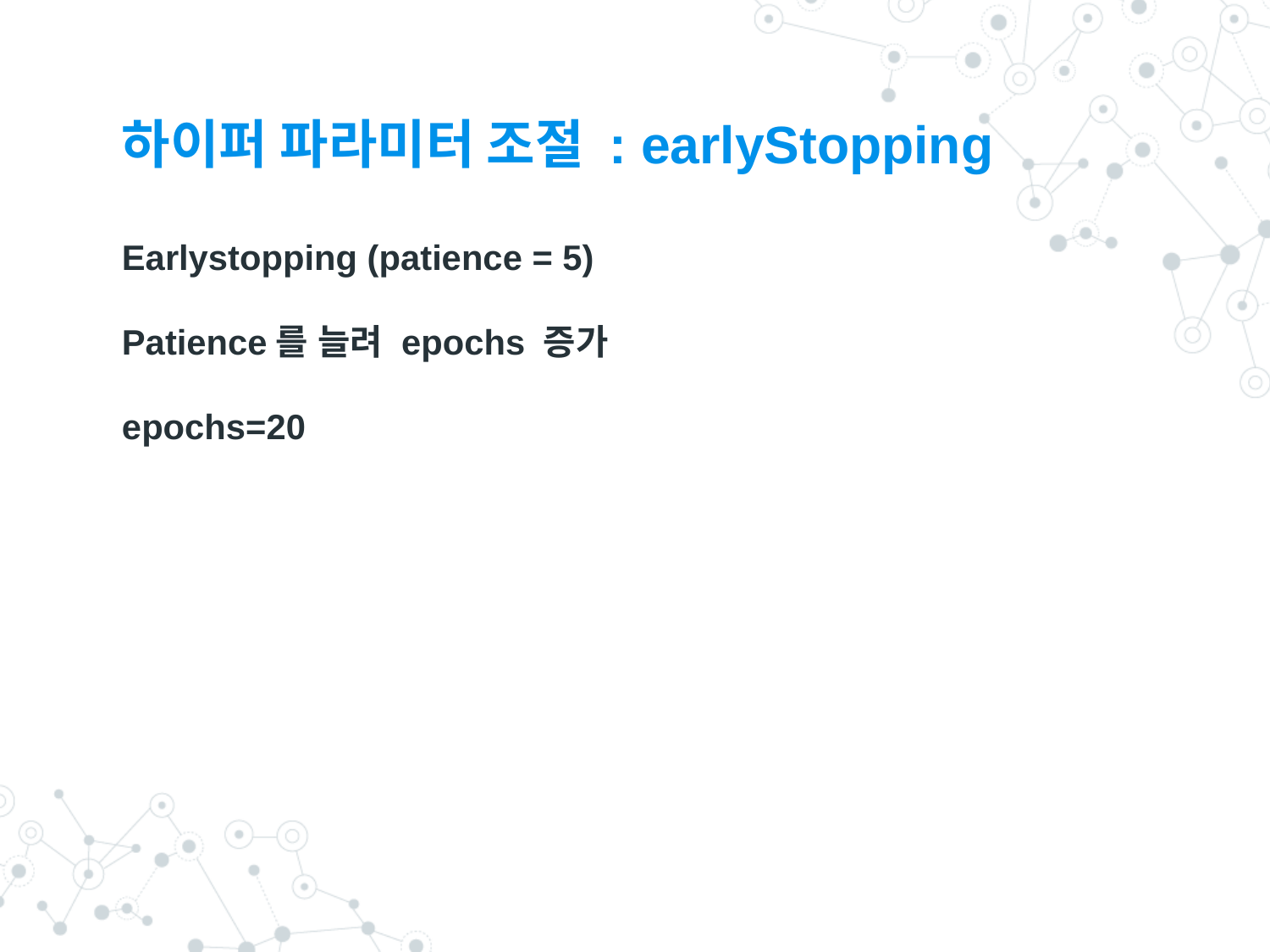

# 하이퍼 파라미터 조절 : earlyStopping
Earlystopping (patience = 5)

Patience를 늘려 epochs 증가

epochs=20